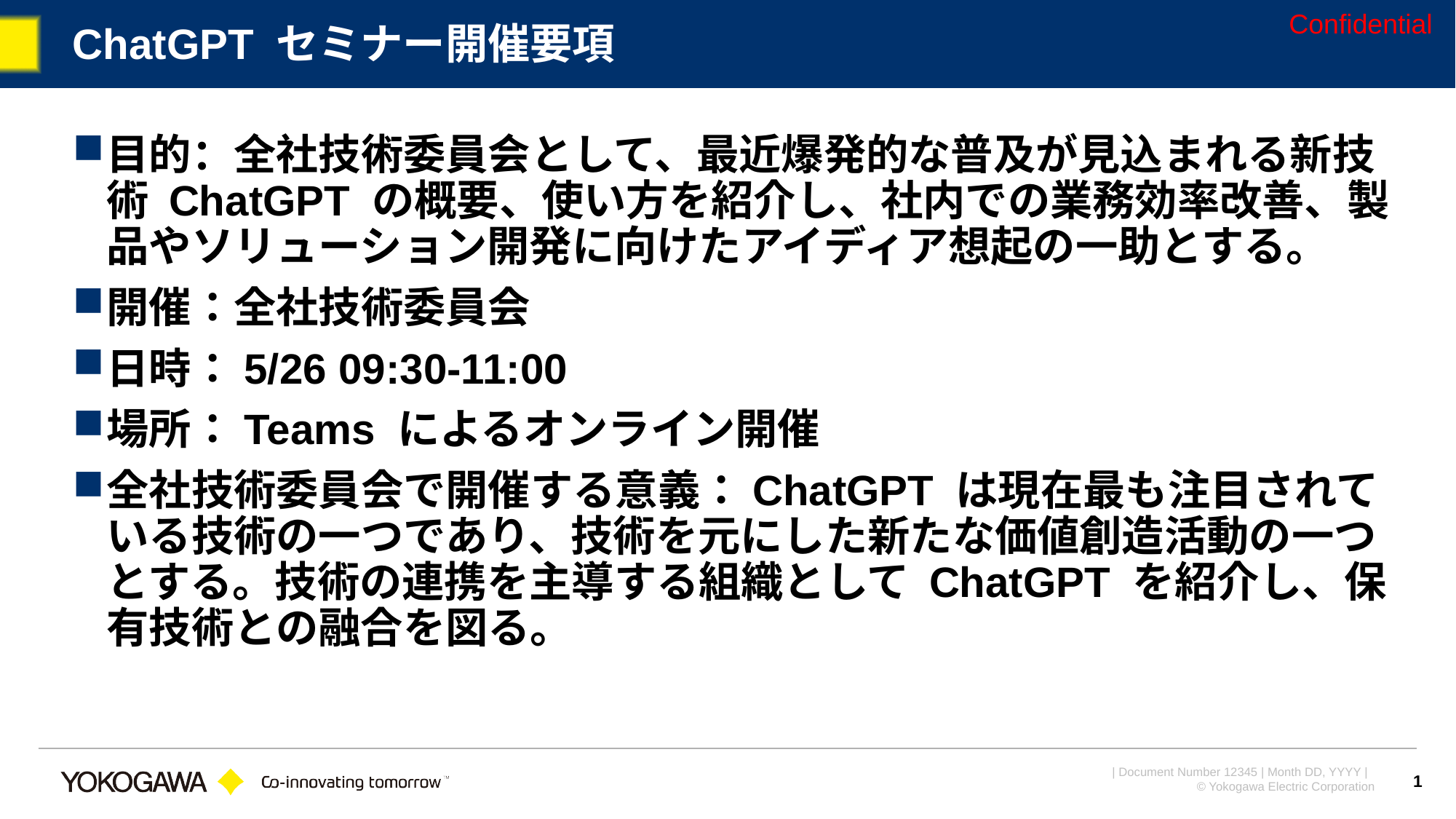

# ChatGPT セミナー開催要項
目的：全社技術委員会として、最近爆発的な普及が見込まれる新技術 ChatGPT の概要、使い方を紹介し、社内での業務効率改善、製品やソリューション開発に向けたアイディア想起の一助とする。
開催：全社技術委員会
日時：5/26 09:30-11:00
場所：Teams によるオンライン開催
全社技術委員会で開催する意義：ChatGPT は現在最も注目されている技術の一つであり、技術を元にした新たな価値創造活動の一つとする。技術の連携を主導する組織として ChatGPT を紹介し、保有技術との融合を図る。
1